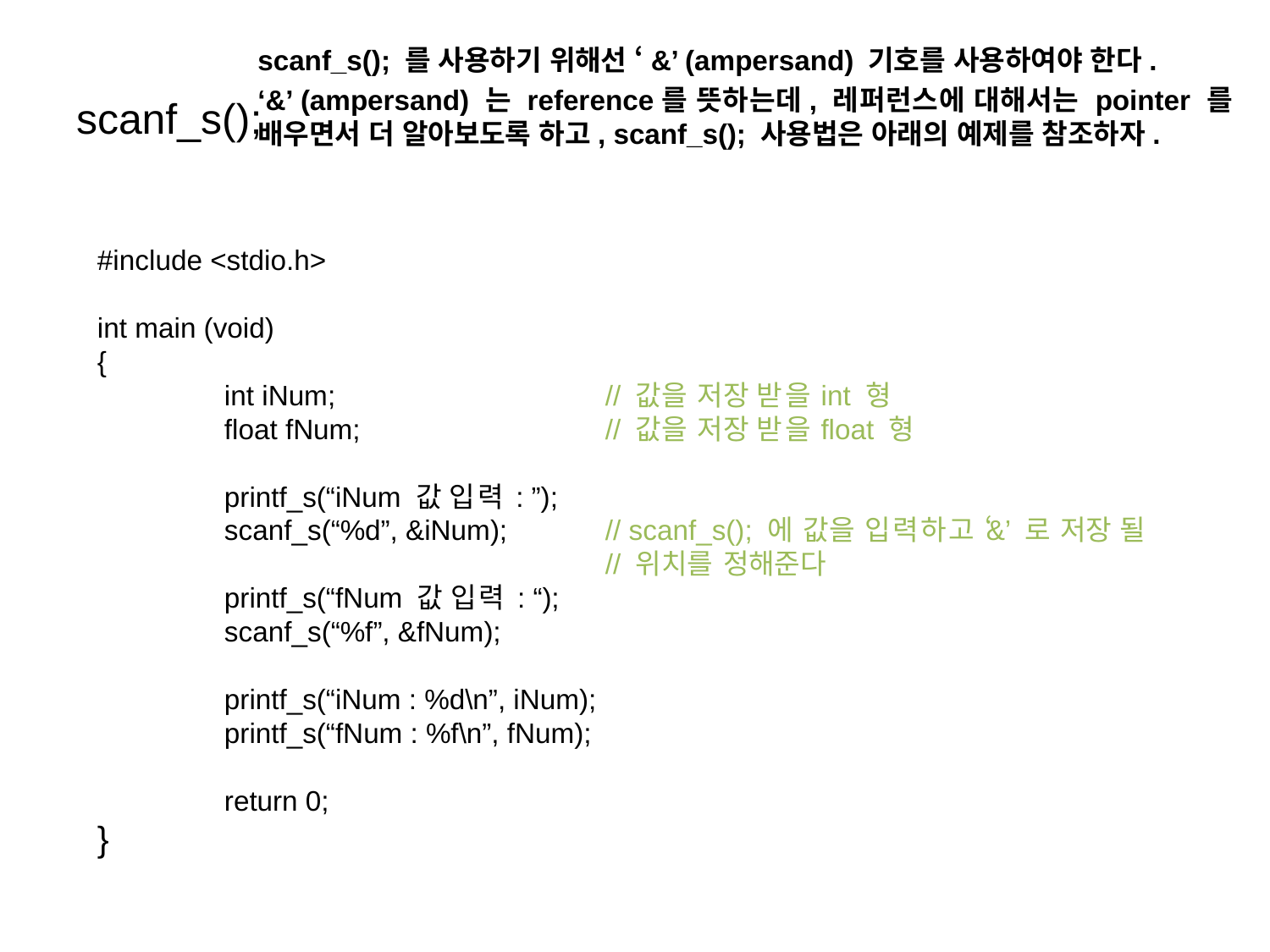

scanf_s(); 를 사용하기 위해선 ‘&’ (ampersand) 기호를 사용하여야 한다.
‘&’ (ampersand) 는 reference를 뜻하는데, 레퍼런스에 대해서는 pointer 를 배우면서 더 알아보도록 하고, scanf_s(); 사용법은 아래의 예제를 참조하자.
# scanf_s();
#include <stdio.h>

int main (void)
{
	int iNum;			// 값을 저장 받을 int 형
	float fNum;		// 값을 저장 받을 float 형

	printf_s(“iNum 값 입력 : ”);
	scanf_s(“%d”, &iNum);	// scanf_s(); 에 값을 입력하고 ‘&’ 로 저장 될 				// 위치를 정해준다
	printf_s(“fNum 값 입력 : “);
	scanf_s(“%f”, &fNum);

	printf_s(“iNum : %d\n”, iNum);
	printf_s(“fNum : %f\n”, fNum);

	return 0;
}